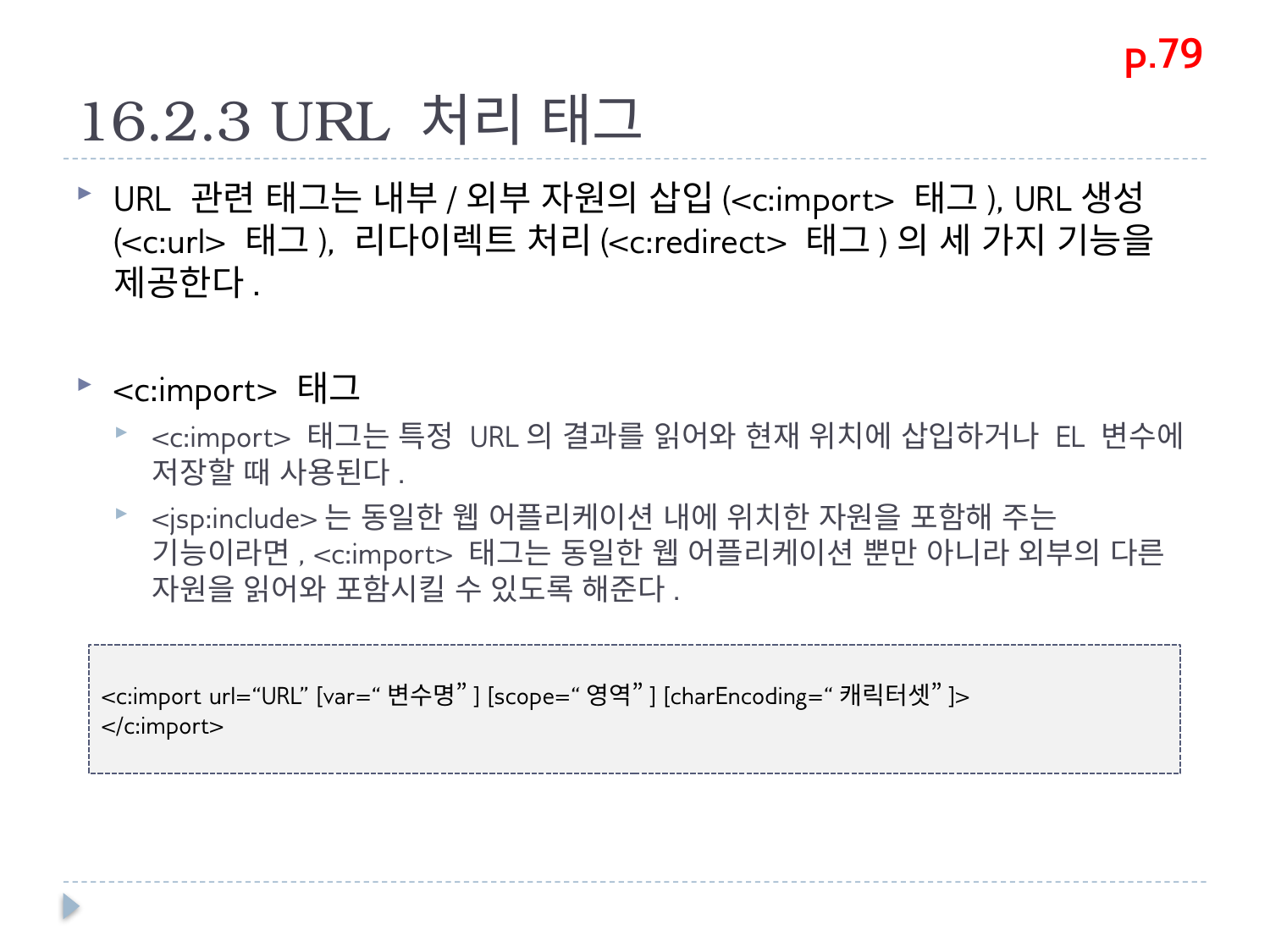

p.79
# 16.2.3 URL 처리 태그
URL 관련 태그는 내부/외부 자원의 삽입(<c:import> 태그), URL생성(<c:url> 태그), 리다이렉트 처리(<c:redirect> 태그)의 세 가지 기능을 제공한다.

<c:import> 태그
<c:import> 태그는 특정 URL의 결과를 읽어와 현재 위치에 삽입하거나 EL 변수에 저장할 때 사용된다.
<jsp:include>는 동일한 웹 어플리케이션 내에 위치한 자원을 포함해 주는 기능이라면, <c:import> 태그는 동일한 웹 어플리케이션 뿐만 아니라 외부의 다른 자원을 읽어와 포함시킬 수 있도록 해준다.

<c:import url=“URL” [var=“변수명”] [scope=“영역”] [charEncoding=“캐릭터셋”]>
</c:import>